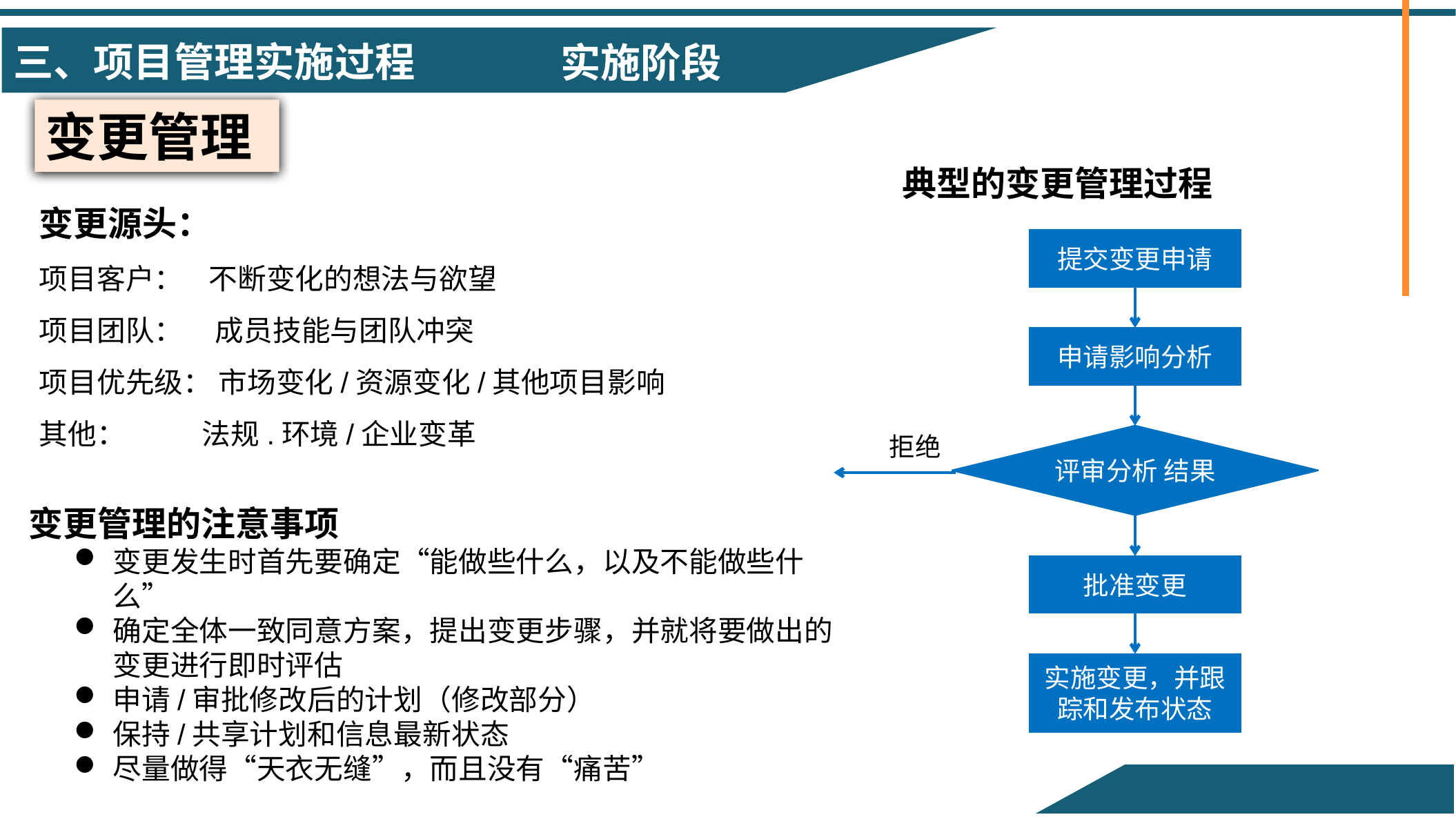

实施阶段
变更管理
典型的变更管理过程
变更源头：
项目客户：    不断变化的想法与欲望
项目团队：     成员技能与团队冲突
项目优先级： 市场变化/资源变化/其他项目影响
其他：            法规.环境/企业变革
提交变更申请
申请影响分析
拒绝
评审分析 结果
变更管理的注意事项
变更发生时首先要确定“能做些什么，以及不能做些什么”
确定全体一致同意方案，提出变更步骤，并就将要做出的变更进行即时评估
申请/审批修改后的计划（修改部分）
保持/共享计划和信息最新状态
尽量做得“天衣无缝”，而且没有“痛苦”
批准变更
实施变更，并跟踪和发布状态